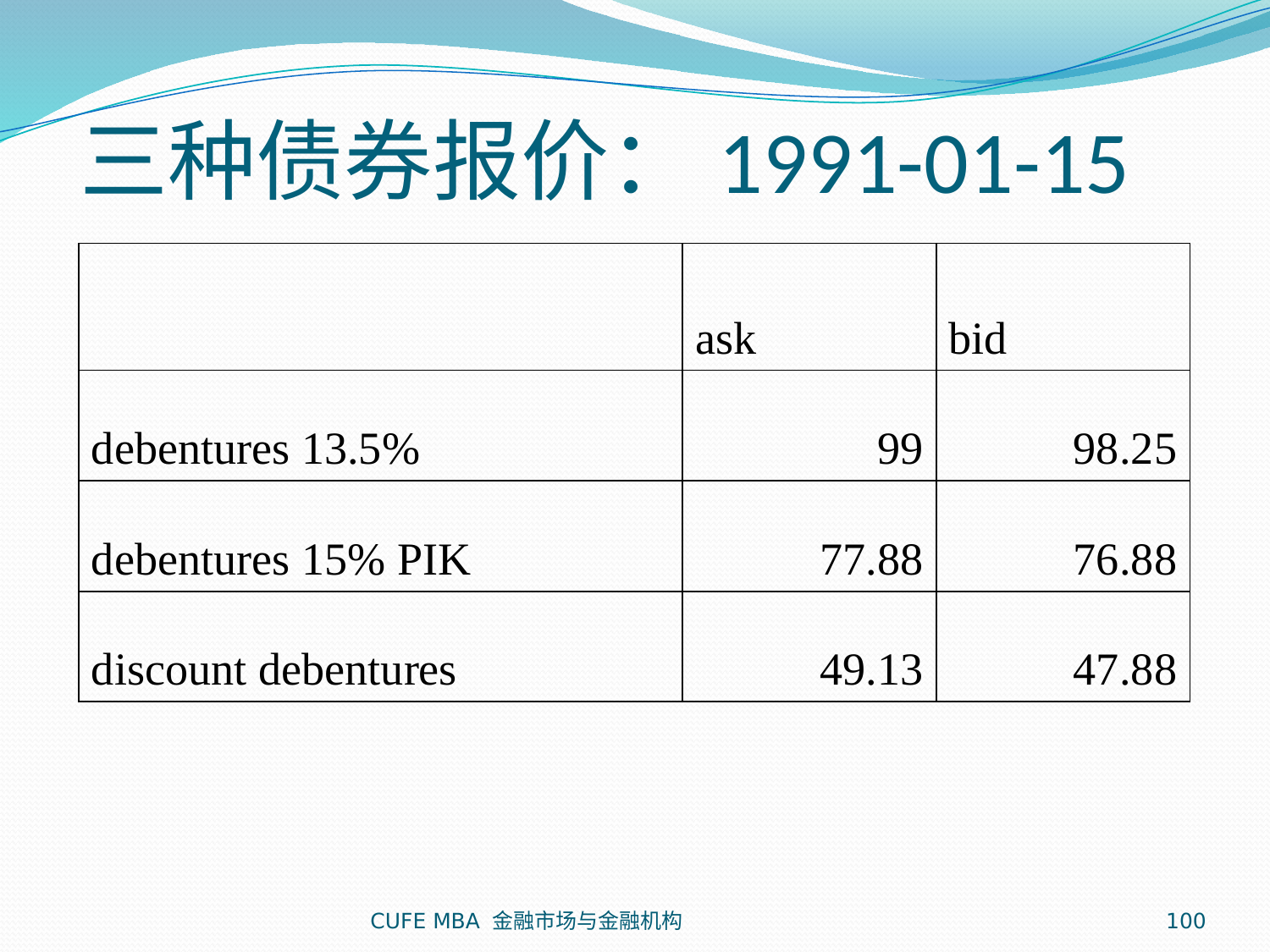

# 三种债券报价：1991-01-15
|  | ask | bid |
| --- | --- | --- |
| debentures 13.5% | 99 | 98.25 |
| debentures 15% PIK | 77.88 | 76.88 |
| discount debentures | 49.13 | 47.88 |
CUFE MBA 金融市场与金融机构
100